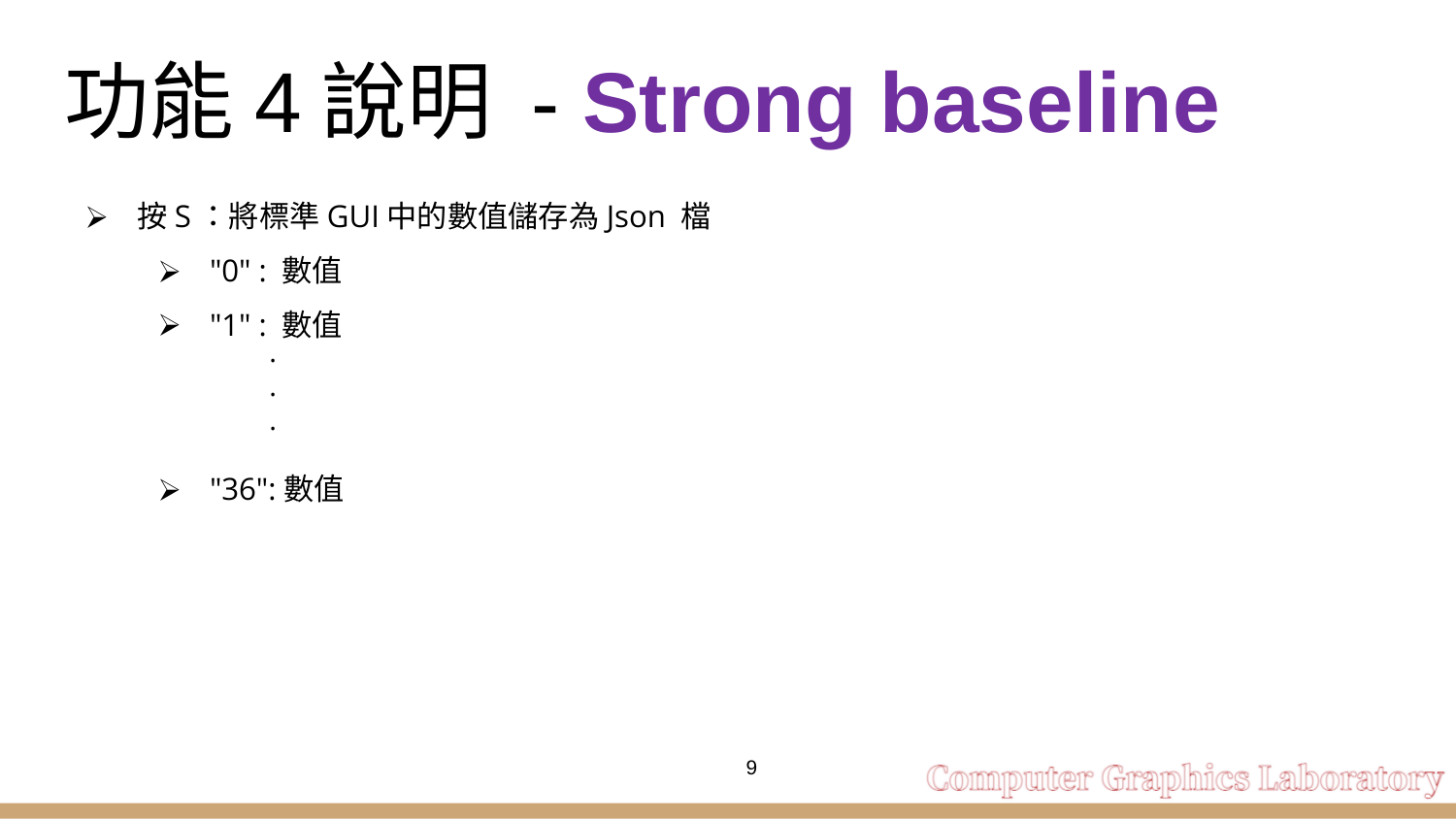

# 功能4說明 - Strong baseline
按S：將標準GUI中的數值儲存為Json 檔
"0" : 數值
"1" : 數值

"36":數值

.
.
.
9